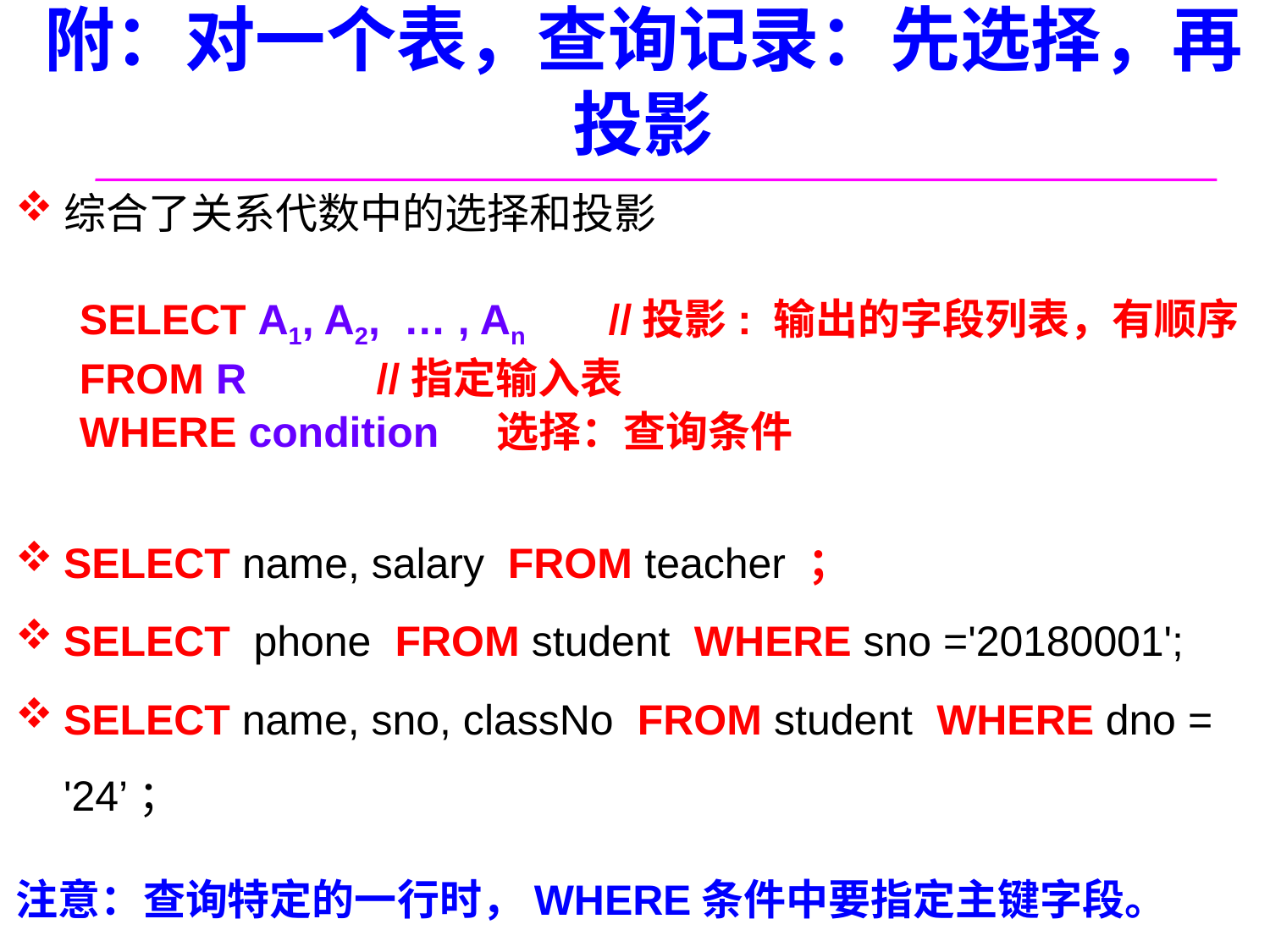

# 附：对一个表，查询记录：先选择，再投影
综合了关系代数中的选择和投影

SELECT A1, A2,  … , An       //投影: 输出的字段列表，有顺序
FROM R           //指定输入表
WHERE condition    选择：查询条件

SELECT name, salary  FROM teacher ；
SELECT  phone  FROM student  WHERE sno ='20180001';
SELECT name, sno, classNo  FROM student  WHERE dno = '24’；

注意：查询特定的一行时，WHERE条件中要指定主键字段。